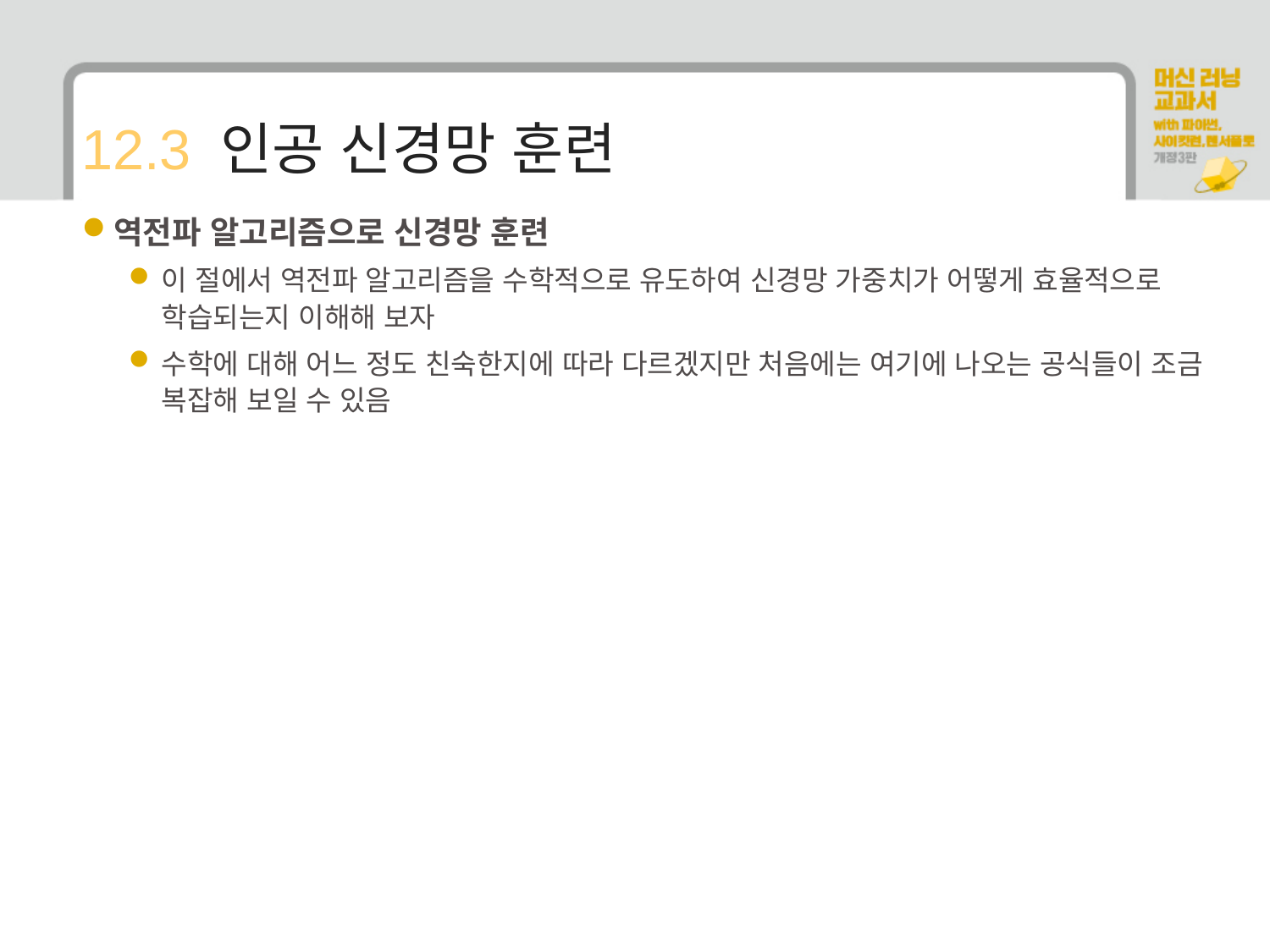

# 12.3 인공 신경망 훈련
역전파 알고리즘으로 신경망 훈련
이 절에서 역전파 알고리즘을 수학적으로 유도하여 신경망 가중치가 어떻게 효율적으로 학습되는지 이해해 보자
수학에 대해 어느 정도 친숙한지에 따라 다르겠지만 처음에는 여기에 나오는 공식들이 조금 복잡해 보일 수 있음